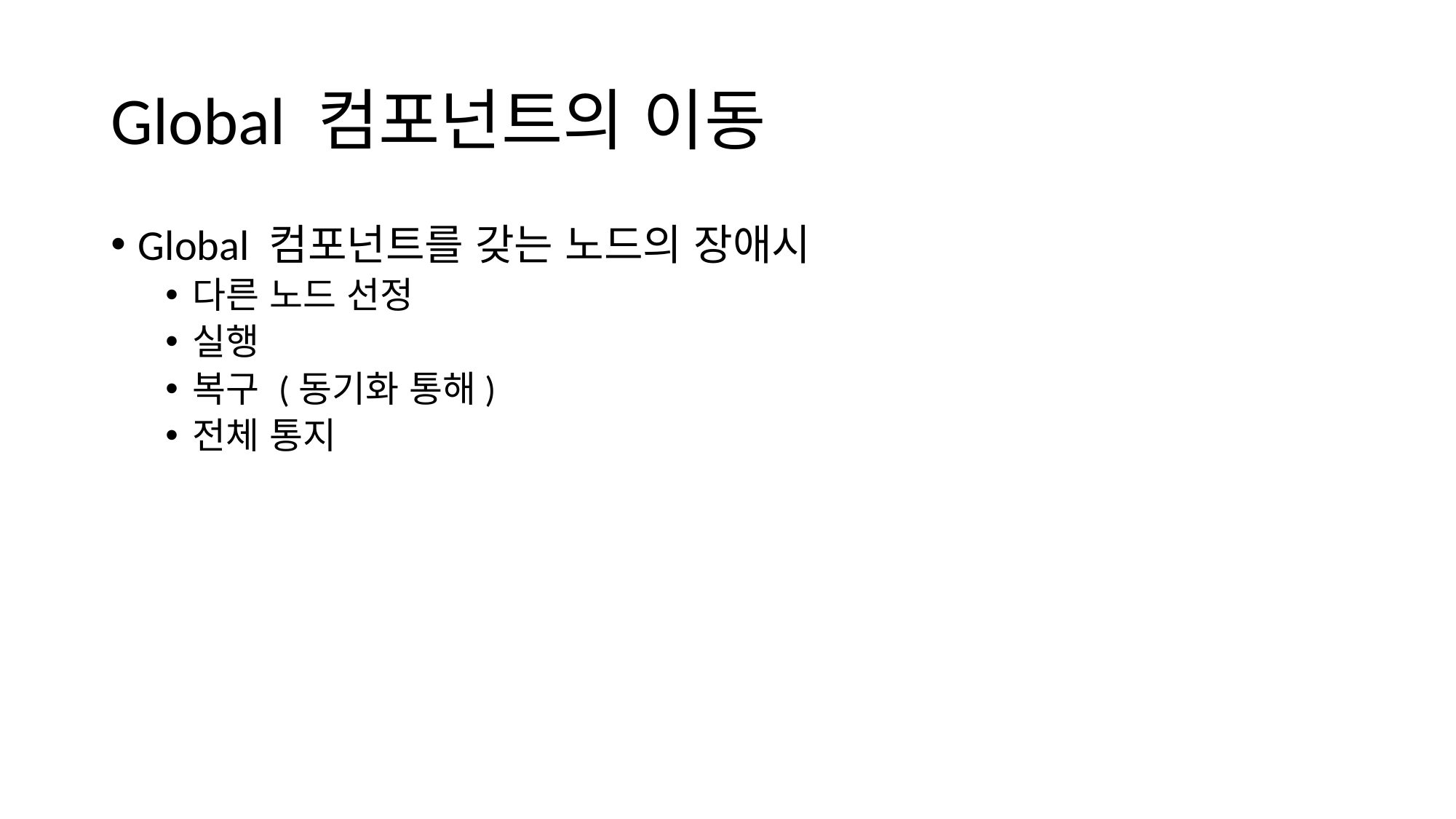

# Global 컴포넌트의 이동
Global 컴포넌트를 갖는 노드의 장애시
다른 노드 선정
실행
복구 (동기화 통해)
전체 통지